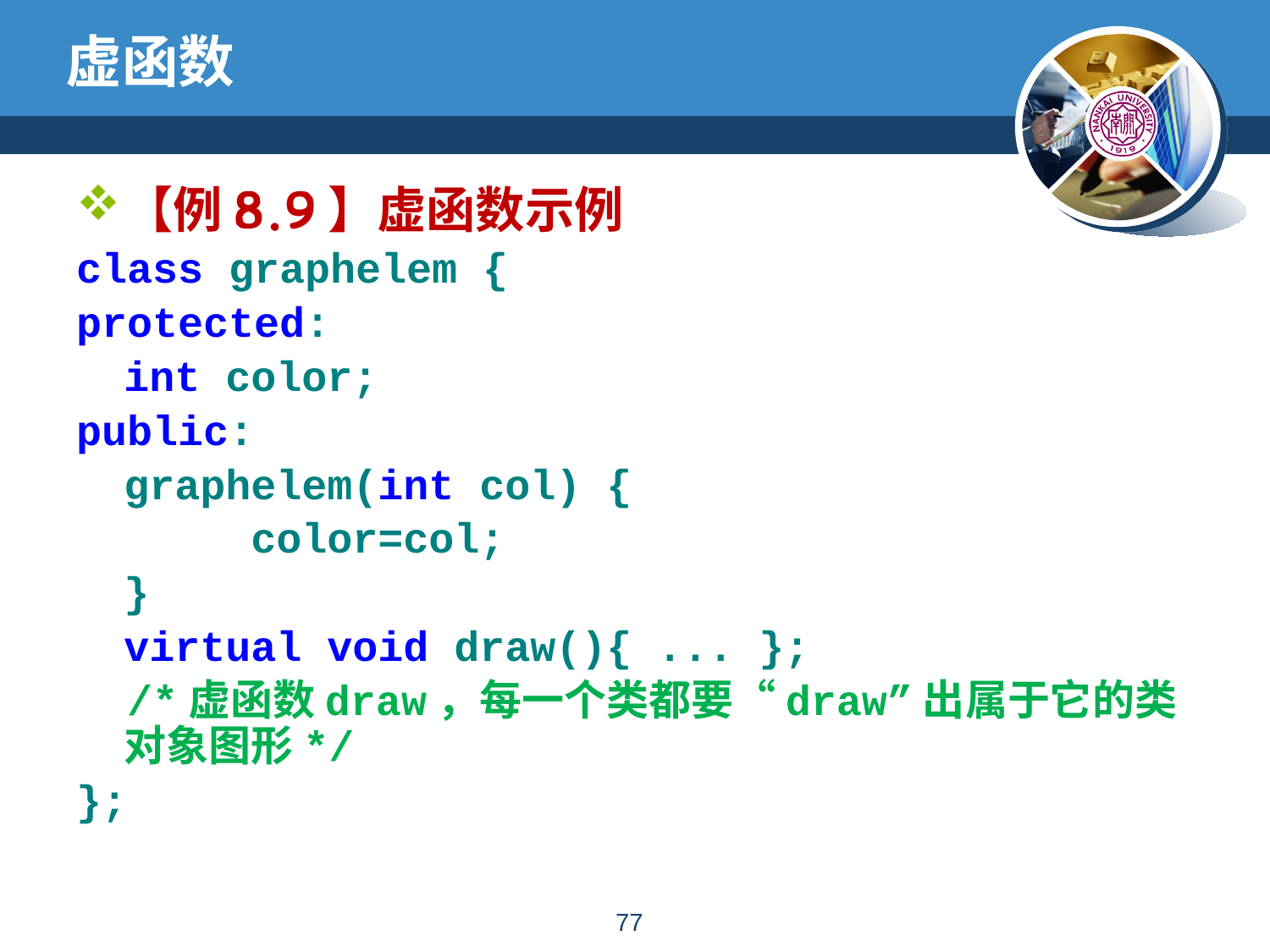

# 虚函数
【例8.9】虚函数示例
class graphelem {
protected:
	int color;
public:
	graphelem(int col) {
		color=col;
	}
	virtual void draw(){ ... };
  /*虚函数draw，每一个类都要“draw”出属于它的类对象图形*/
};

77